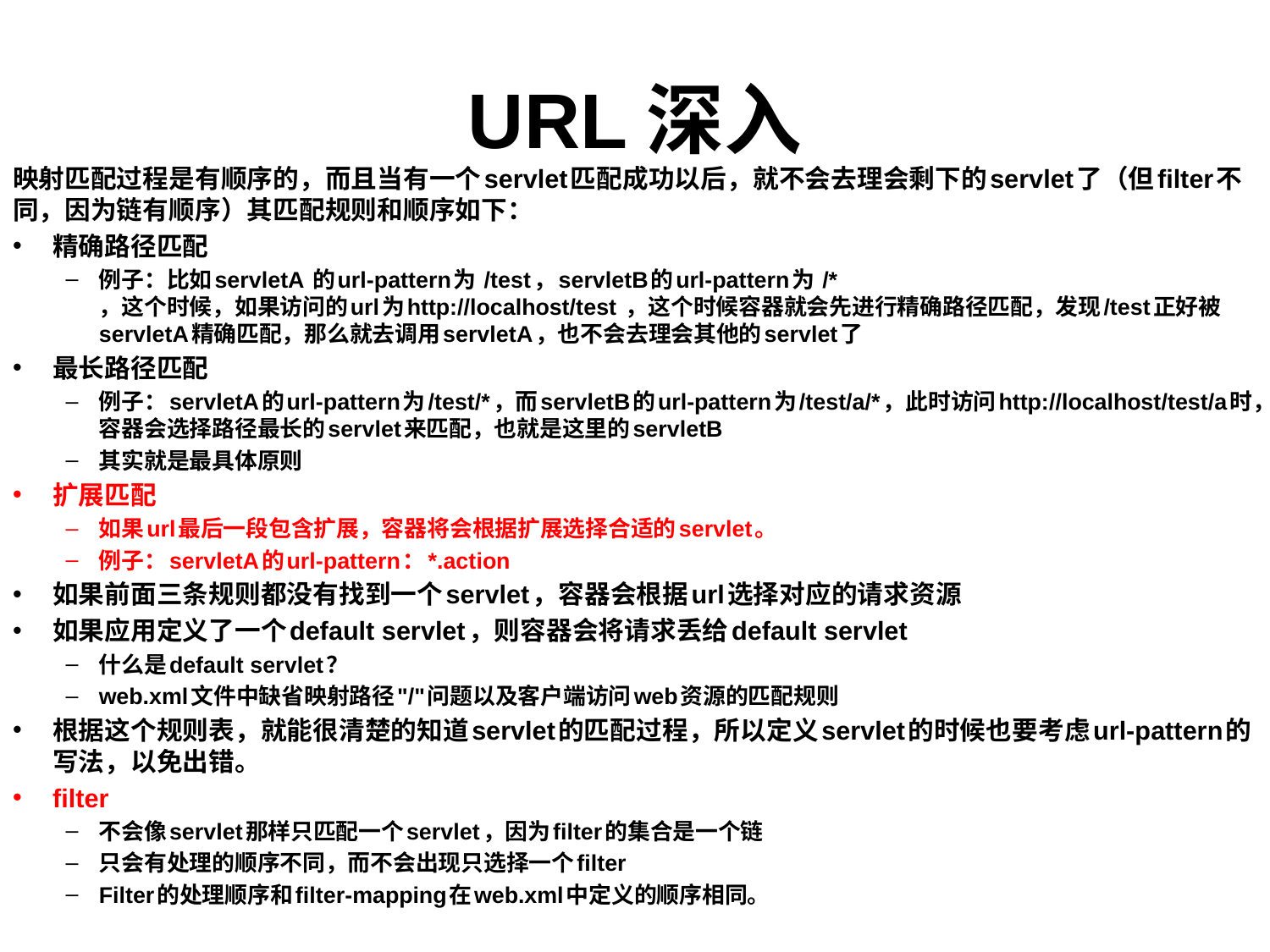

# URL深入
映射匹配过程是有顺序的，而且当有一个servlet匹配成功以后，就不会去理会剩下的servlet了（但filter不同，因为链有顺序）其匹配规则和顺序如下：
精确路径匹配
例子：比如servletA 的url-pattern为 /test，servletB的url-pattern为 /* ，这个时候，如果访问的url为http://localhost/test ，这个时候容器就会先进行精确路径匹配，发现/test正好被servletA精确匹配，那么就去调用servletA，也不会去理会其他的servlet了
最长路径匹配
例子：servletA的url-pattern为/test/*，而servletB的url-pattern为/test/a/*，此时访问http://localhost/test/a时，容器会选择路径最长的servlet来匹配，也就是这里的servletB
其实就是最具体原则
扩展匹配
如果url最后一段包含扩展，容器将会根据扩展选择合适的servlet。
例子：servletA的url-pattern：*.action
如果前面三条规则都没有找到一个servlet，容器会根据url选择对应的请求资源
如果应用定义了一个default servlet，则容器会将请求丢给default servlet
什么是default servlet？
web.xml文件中缺省映射路径"/"问题以及客户端访问web资源的匹配规则
根据这个规则表，就能很清楚的知道servlet的匹配过程，所以定义servlet的时候也要考虑url-pattern的写法，以免出错。
filter
不会像servlet那样只匹配一个servlet，因为filter的集合是一个链
只会有处理的顺序不同，而不会出现只选择一个filter
Filter的处理顺序和filter-mapping在web.xml中定义的顺序相同。